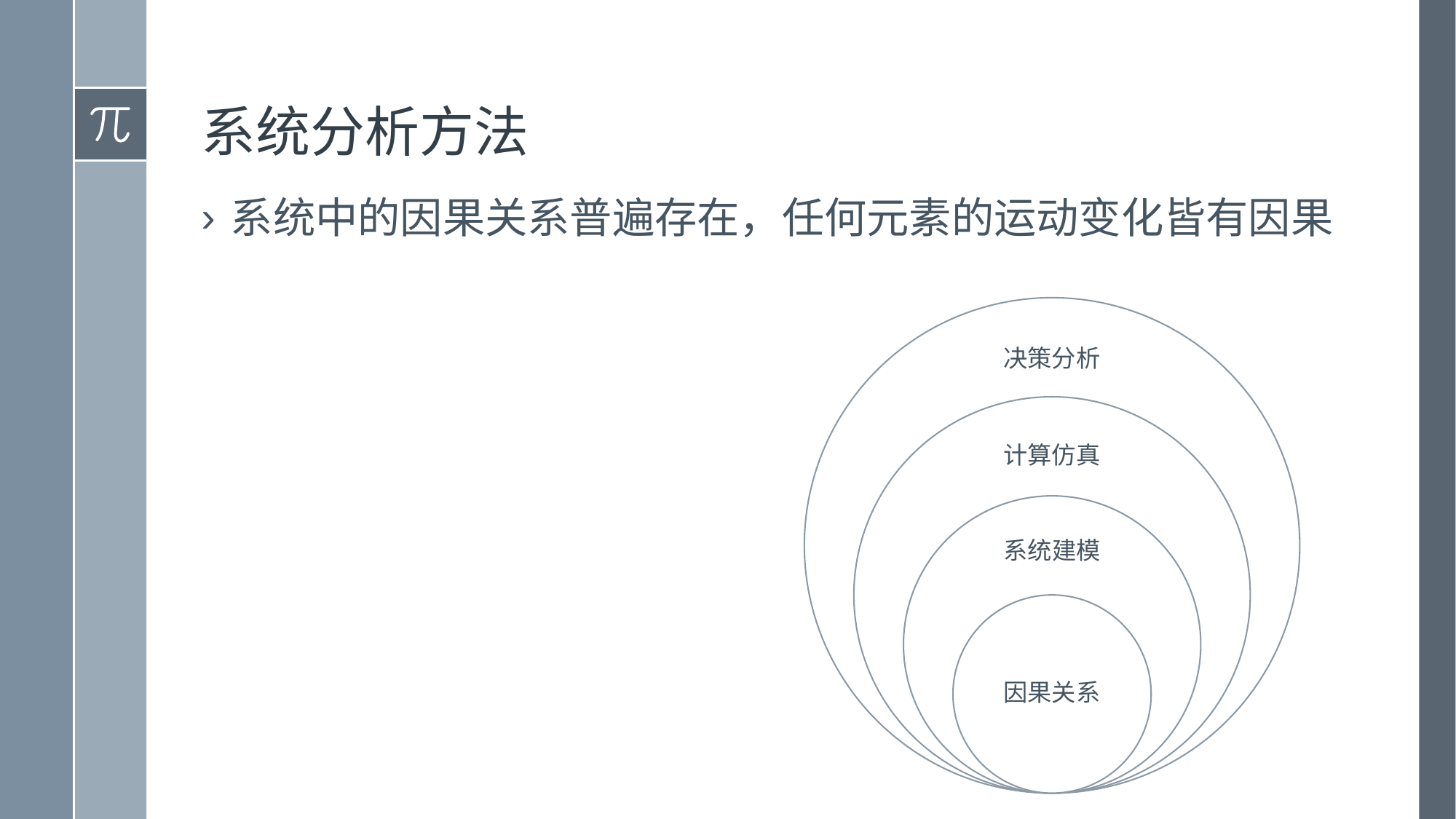

# 系统分析方法
系统中的因果关系普遍存在，任何元素的运动变化皆有因果

决策分析
计算仿真
系统建模
因果关系